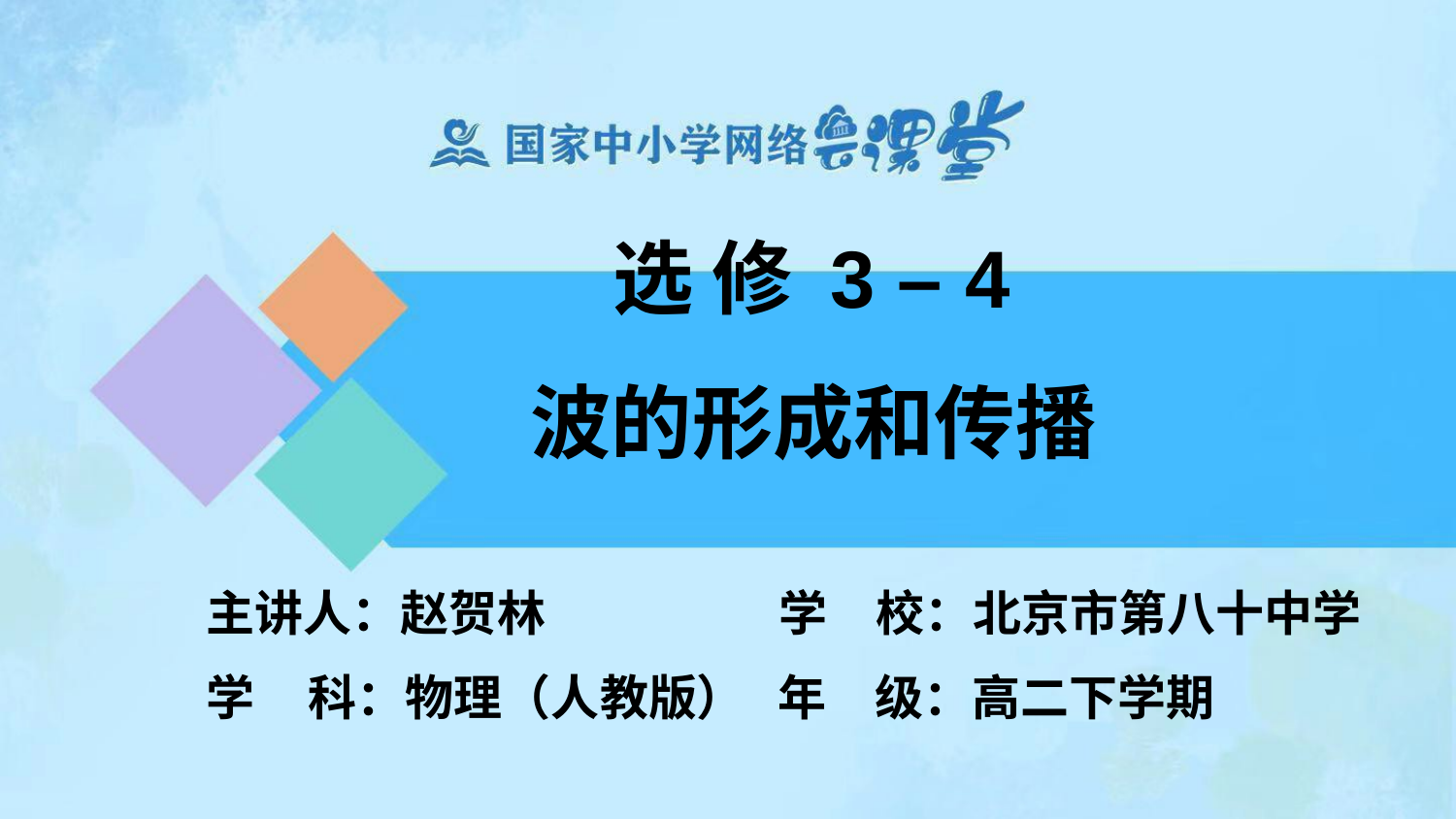

# 选 修 3 – 4  波的形成和传播
| 主讲人：赵贺林 | 学 | 校：北京市第八十中学 |
| --- | --- | --- |
| 学 科：物理（人教版） | 年 | 级：高二下学期 |